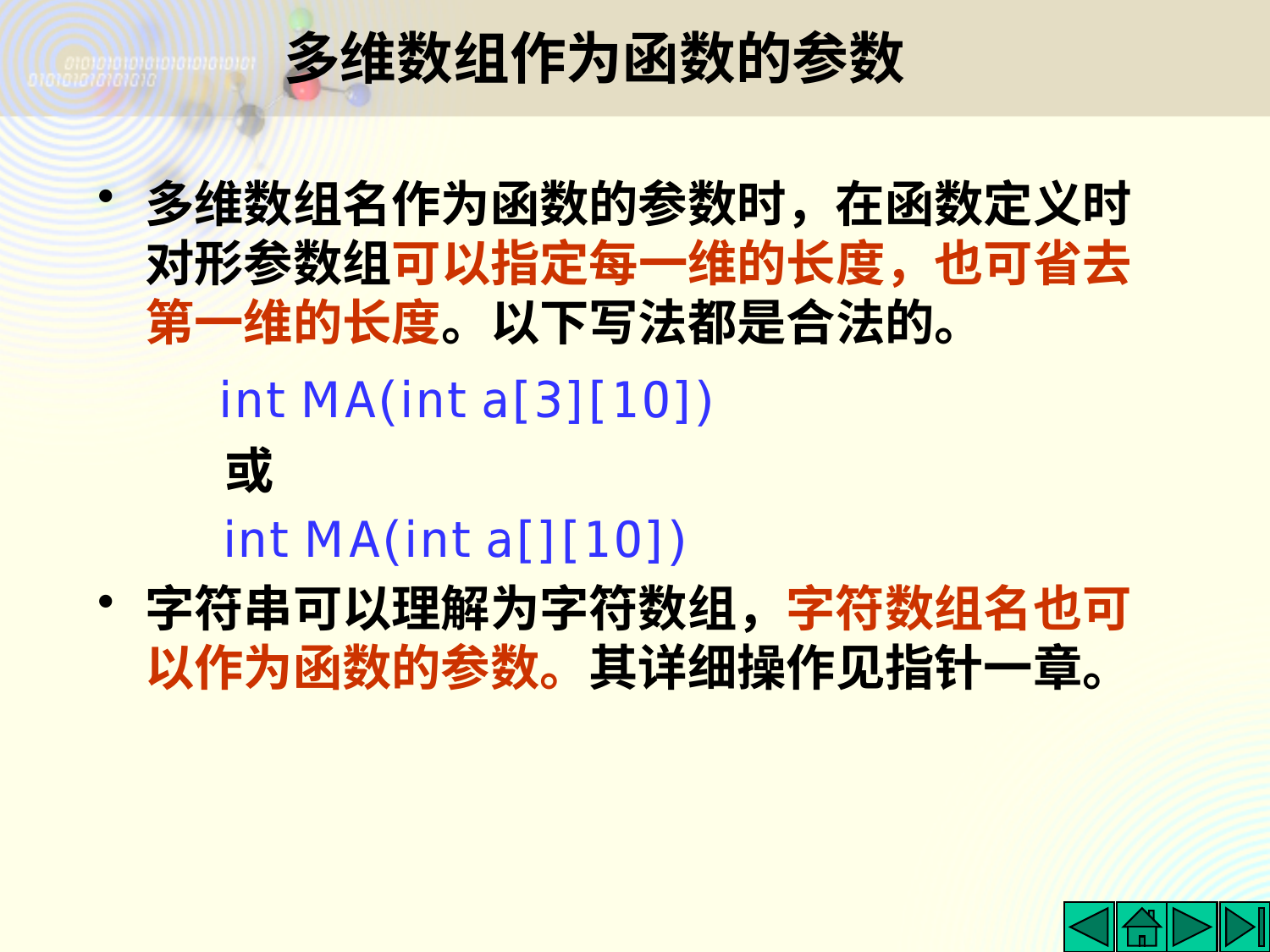

# 多维数组作为函数的参数
多维数组名作为函数的参数时，在函数定义时对形参数组可以指定每一维的长度，也可省去第一维的长度。以下写法都是合法的。
       int MA(int a[3][10])
或
int MA(int a[][10])
字符串可以理解为字符数组，字符数组名也可以作为函数的参数。其详细操作见指针一章。